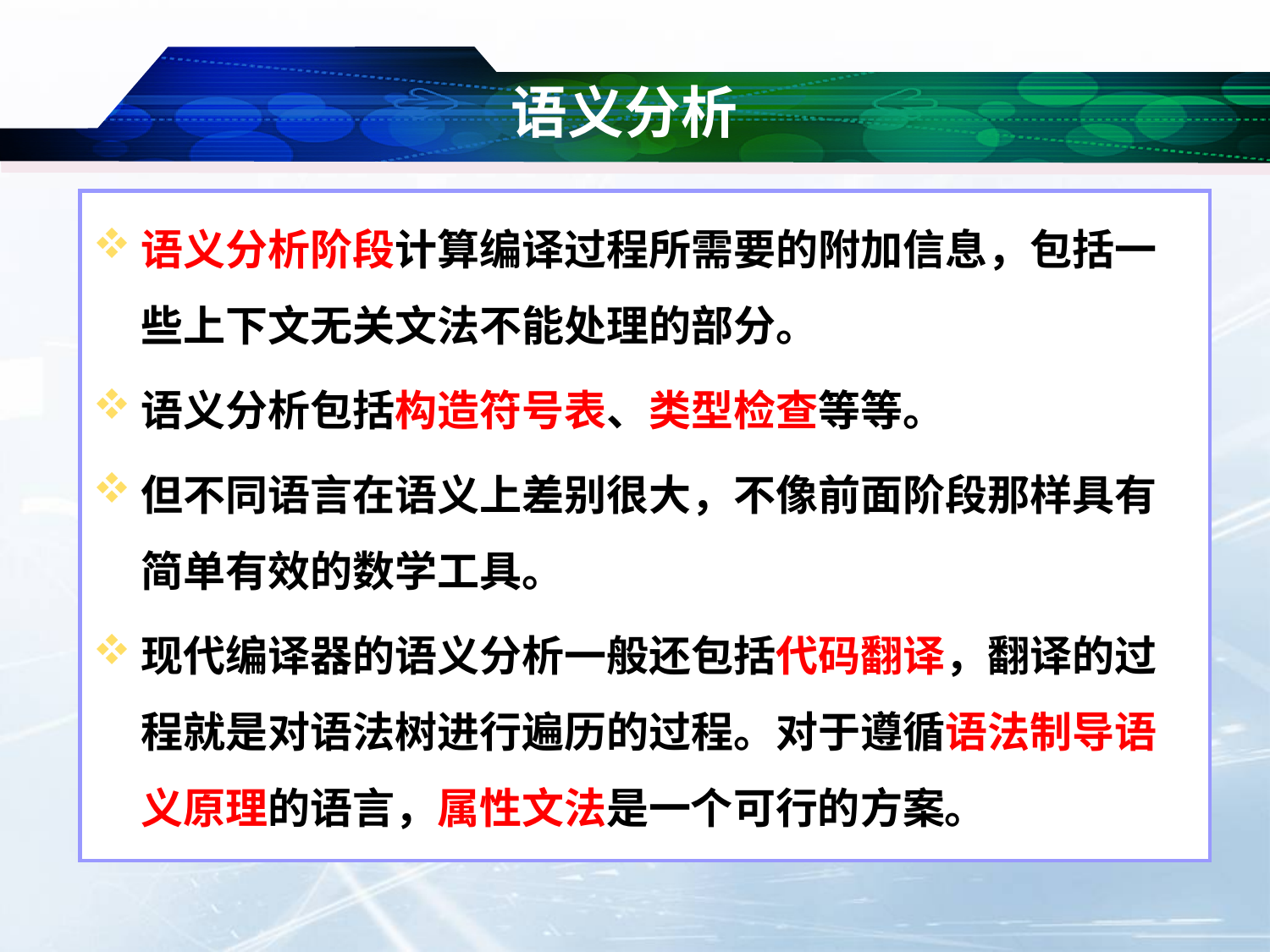

# 语义分析
语义分析阶段计算编译过程所需要的附加信息，包括一些上下文无关文法不能处理的部分。
语义分析包括构造符号表、类型检查等等。
但不同语言在语义上差别很大，不像前面阶段那样具有简单有效的数学工具。
现代编译器的语义分析一般还包括代码翻译，翻译的过程就是对语法树进行遍历的过程。对于遵循语法制导语义原理的语言，属性文法是一个可行的方案。